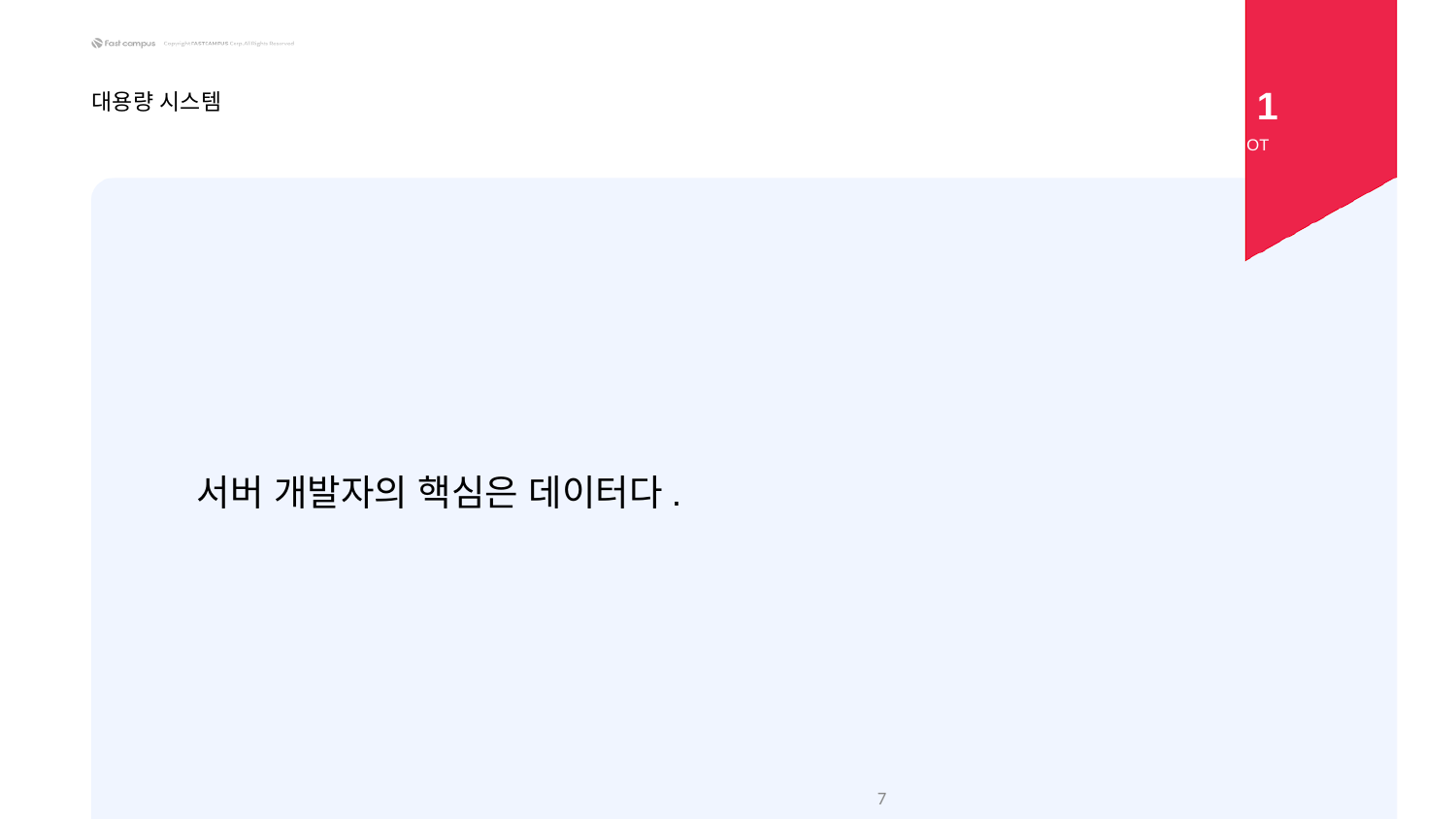

1
대용량 시스템
OT
서버 개발자의 핵심은 데이터다.
7